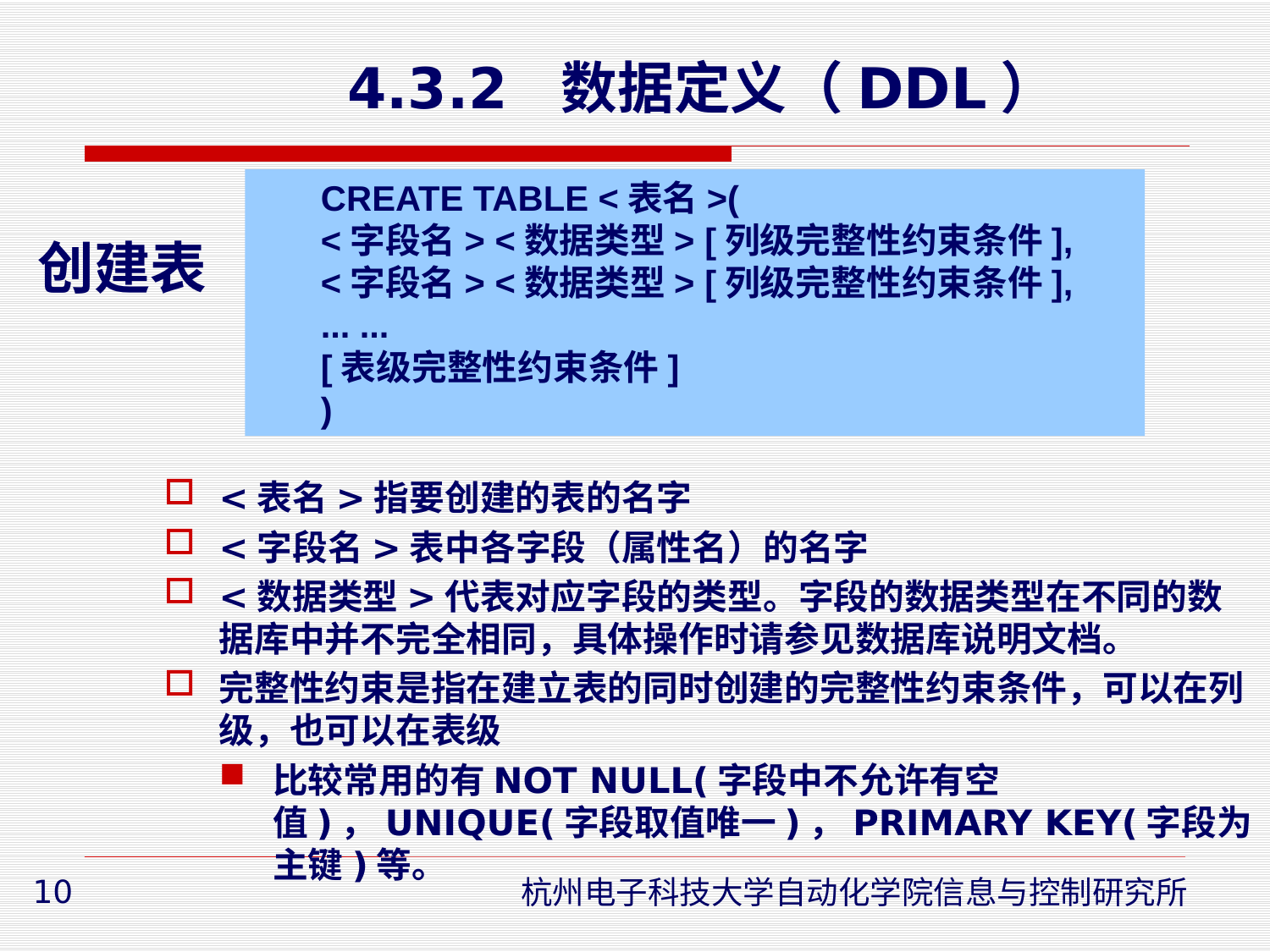

4.3.2  数据定义（DDL）
CREATE TABLE <表名>(
<字段名> <数据类型> [列级完整性约束条件],
<字段名> <数据类型> [列级完整性约束条件],
... ...
[表级完整性约束条件]
)
创建表

<表名>指要创建的表的名字
<字段名>表中各字段（属性名）的名字
<数据类型>代表对应字段的类型。字段的数据类型在不同的数据库中并不完全相同，具体操作时请参见数据库说明文档。
完整性约束是指在建立表的同时创建的完整性约束条件，可以在列级，也可以在表级
比较常用的有NOT NULL(字段中不允许有空值)，UNIQUE(字段取值唯一)，PRIMARY KEY(字段为主键)等。